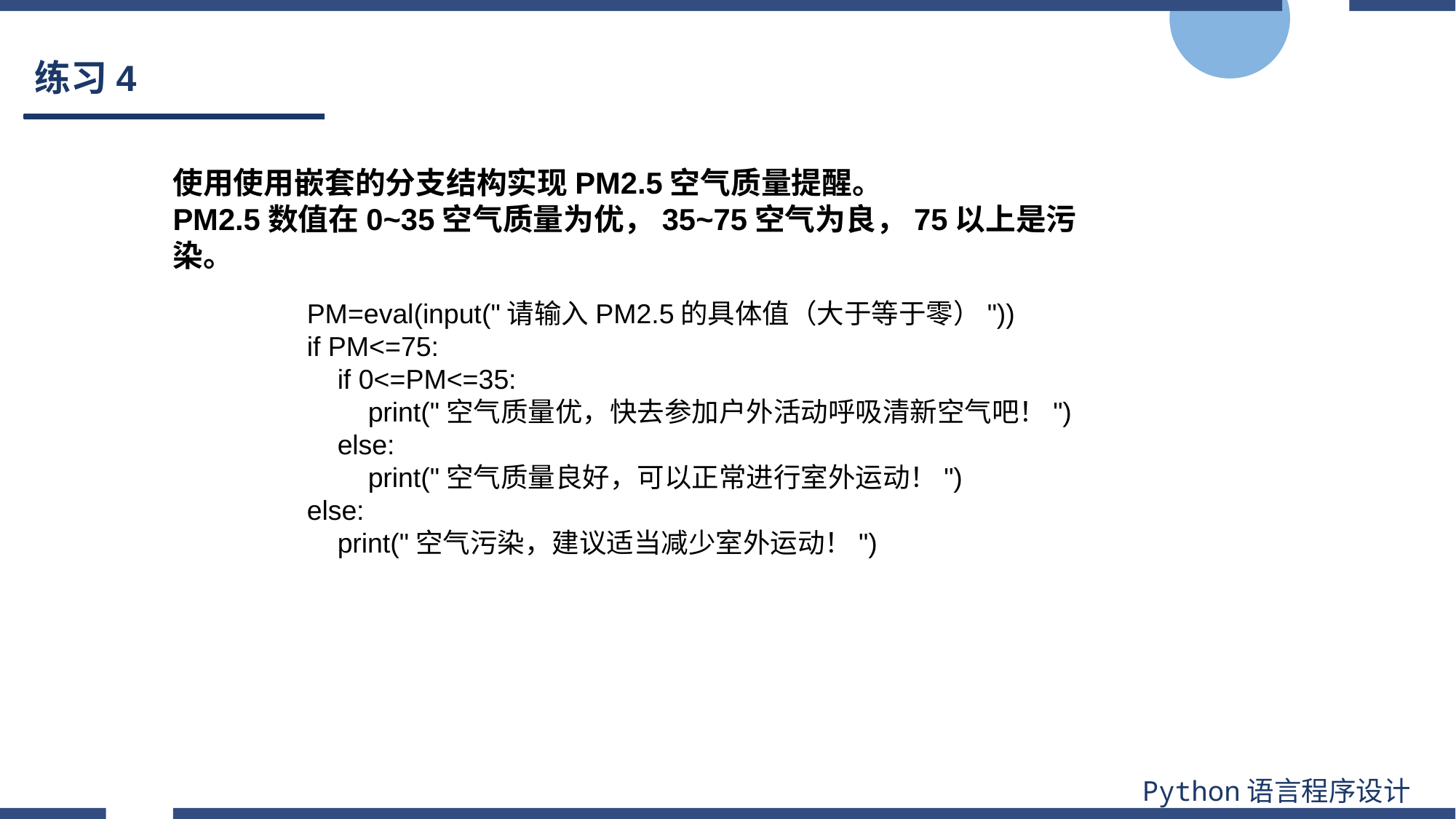

# 练习4
使用使用嵌套的分支结构实现PM2.5空气质量提醒。
PM2.5数值在0~35空气质量为优，35~75空气为良，75以上是污染。
PM=eval(input("请输入PM2.5的具体值（大于等于零）"))
if PM<=75:
    if 0<=PM<=35:
        print("空气质量优，快去参加户外活动呼吸清新空气吧！")
    else:
        print("空气质量良好，可以正常进行室外运动！")
else:
    print("空气污染，建议适当减少室外运动！")